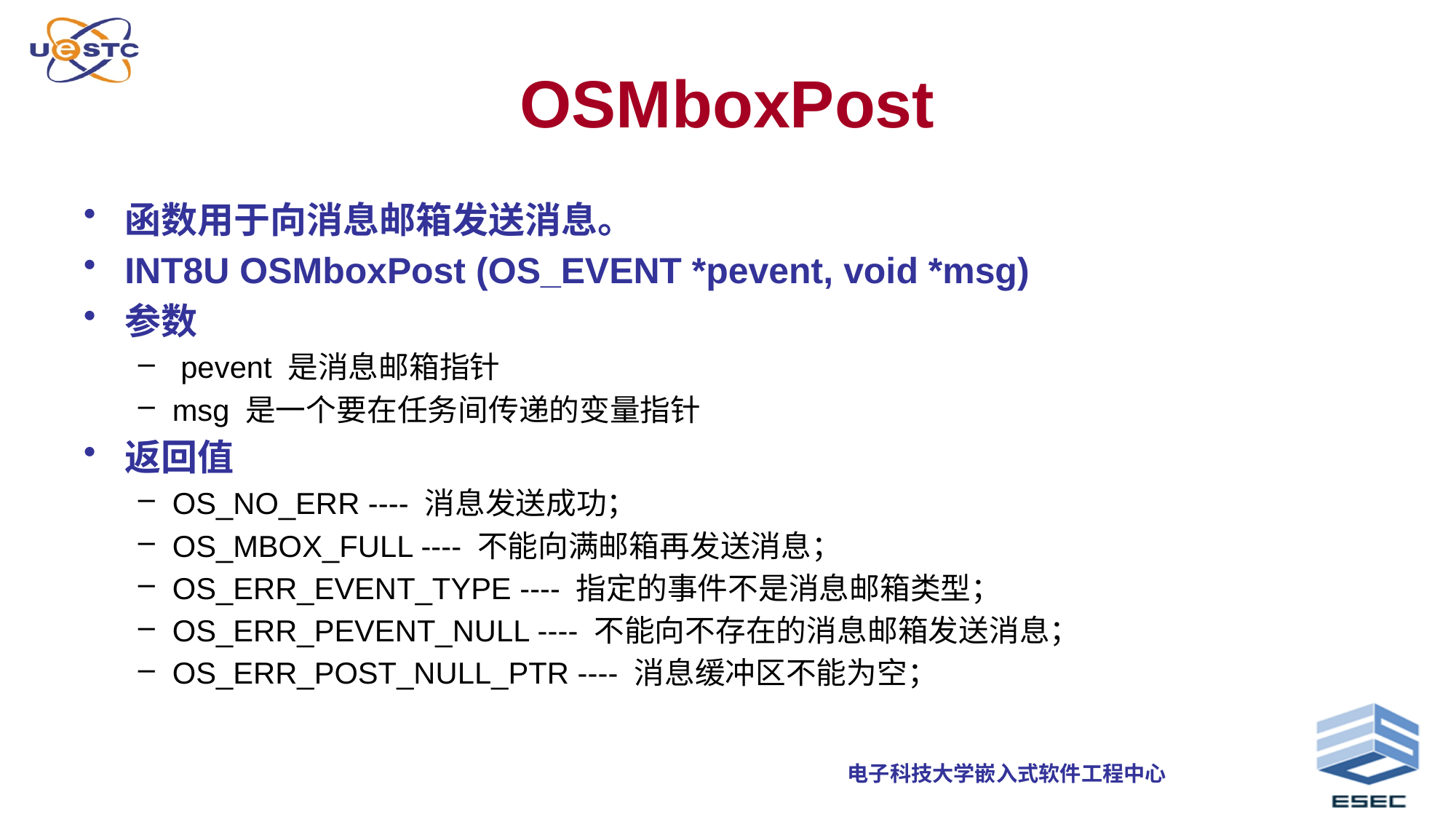

# OSMboxPost
函数用于向消息邮箱发送消息。
INT8U OSMboxPost (OS_EVENT *pevent, void *msg)
参数
 pevent 是消息邮箱指针
msg 是一个要在任务间传递的变量指针
返回值
OS_NO_ERR ---- 消息发送成功；
OS_MBOX_FULL ---- 不能向满邮箱再发送消息；
OS_ERR_EVENT_TYPE ---- 指定的事件不是消息邮箱类型；
OS_ERR_PEVENT_NULL ---- 不能向不存在的消息邮箱发送消息；
OS_ERR_POST_NULL_PTR ---- 消息缓冲区不能为空；